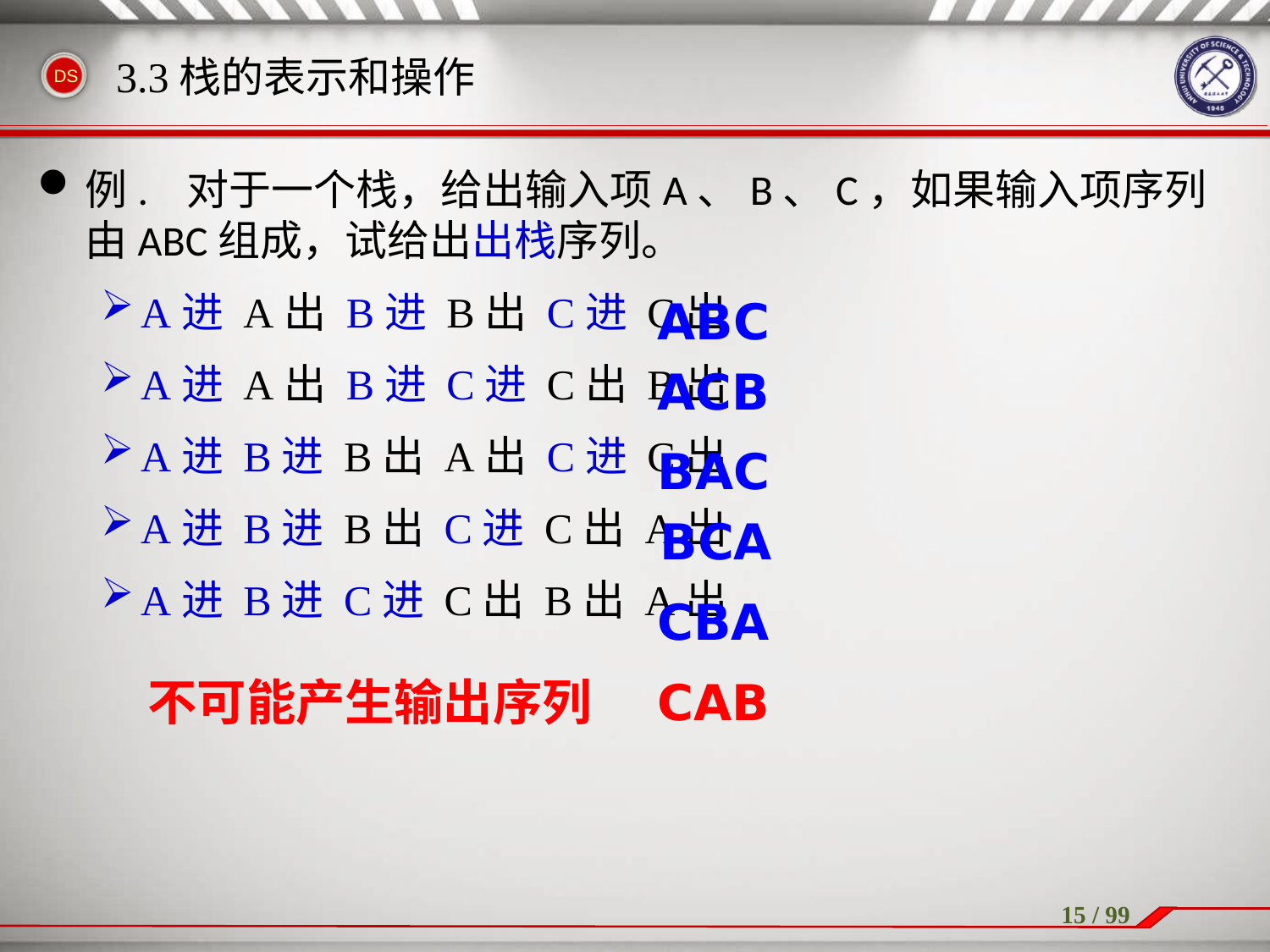

# 3.3栈的表示和操作
例.   对于一个栈，给出输入项A、B、C，如果输入项序列由ABC组成，试给出出栈序列。
A进 A出 B进 B出 C进 C出
A进 A出 B进 C进 C出 B出
A进 B进 B出 A出 C进 C出
A进 B进 B出 C进 C出 A出
A进 B进 C进 C出 B出 A出
ABC
ACB
BAC
BCA
CBA
不可能产生输出序列
CAB